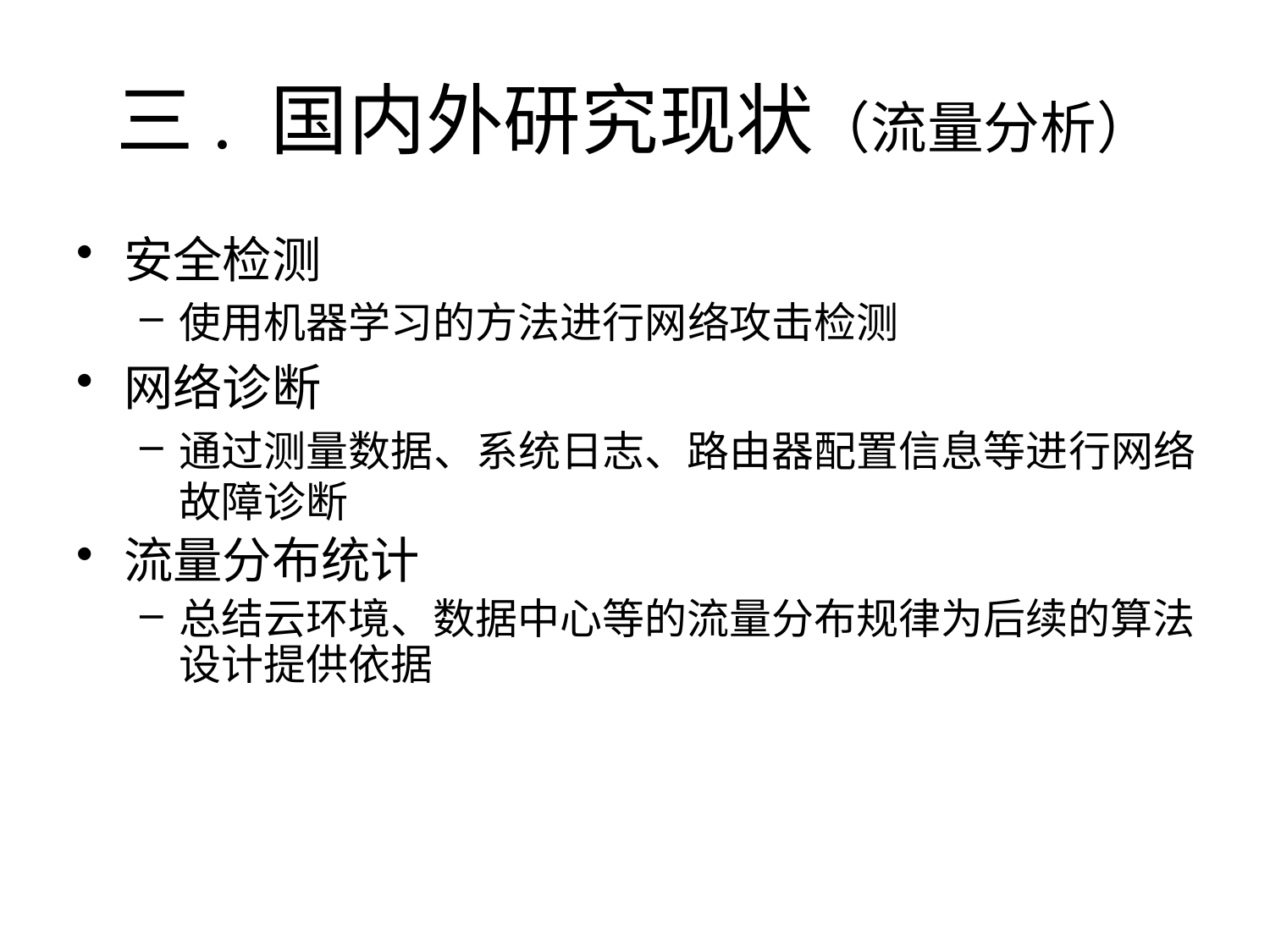

# 三. 国内外研究现状（流量分析）
安全检测
使用机器学习的方法进行网络攻击检测
网络诊断
通过测量数据、系统日志、路由器配置信息等进行网络故障诊断
流量分布统计
总结云环境、数据中心等的流量分布规律为后续的算法设计提供依据